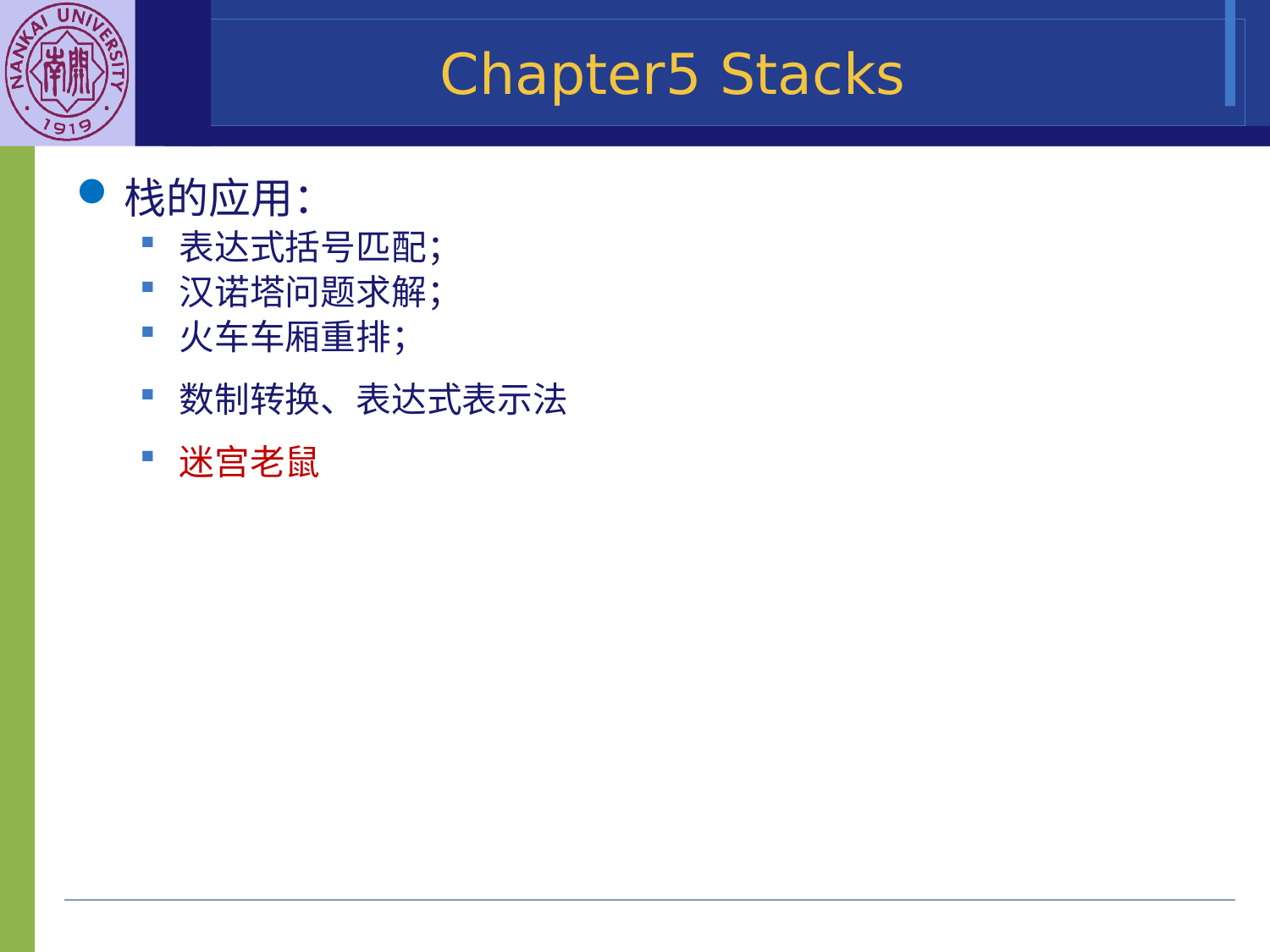

# Chapter5 Stacks
栈的应用：
表达式括号匹配；
汉诺塔问题求解；
火车车厢重排；
数制转换、表达式表示法
迷宫老鼠

3